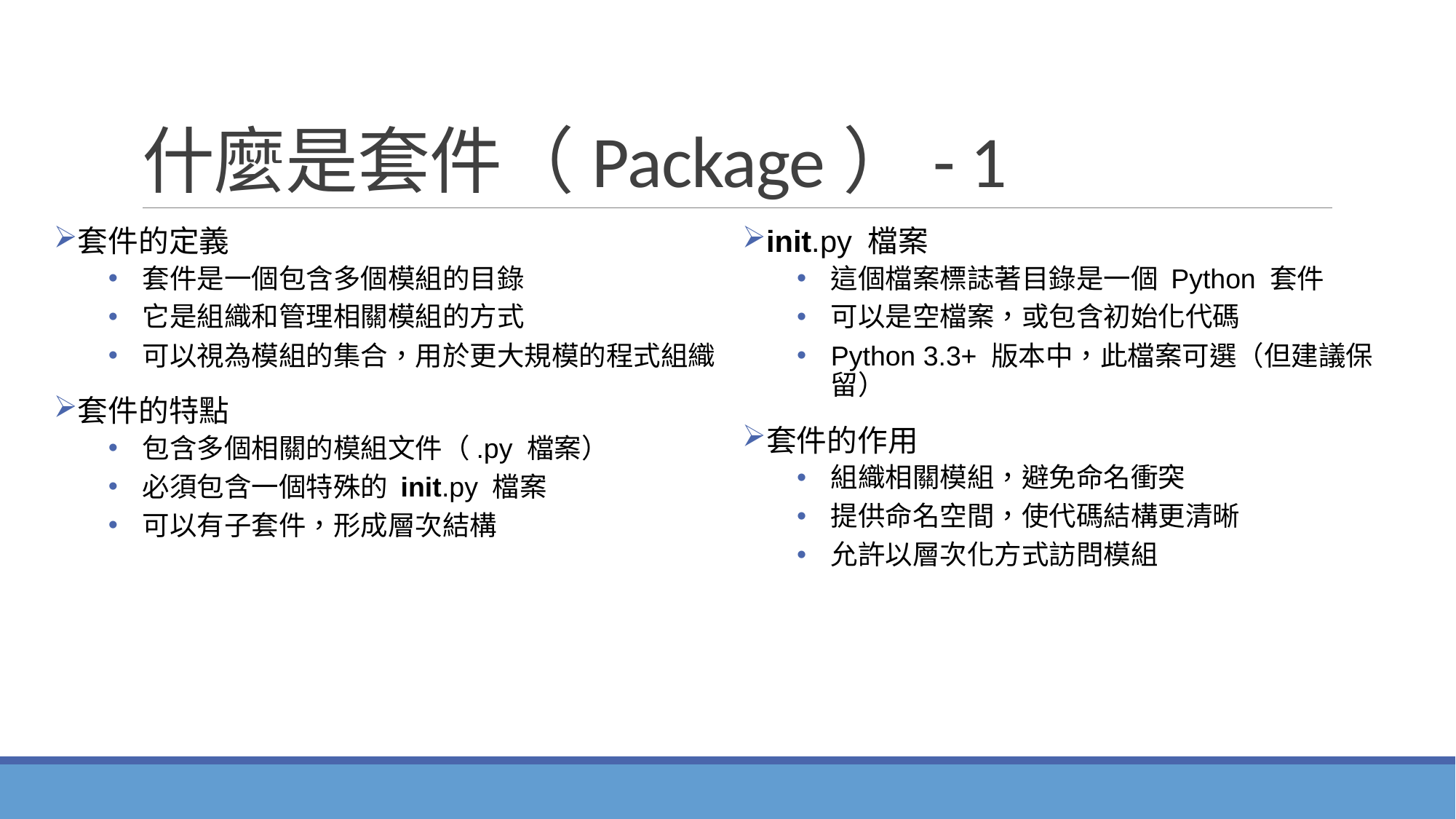

# 什麼是套件（Package）- 1
套件的定義
套件是一個包含多個模組的目錄
它是組織和管理相關模組的方式
可以視為模組的集合，用於更大規模的程式組織
套件的特點
包含多個相關的模組文件（.py 檔案）
必須包含一個特殊的 init.py 檔案
可以有子套件，形成層次結構

init.py 檔案
這個檔案標誌著目錄是一個 Python 套件
可以是空檔案，或包含初始化代碼
Python 3.3+ 版本中，此檔案可選（但建議保留）
套件的作用
組織相關模組，避免命名衝突
提供命名空間，使代碼結構更清晰
允許以層次化方式訪問模組